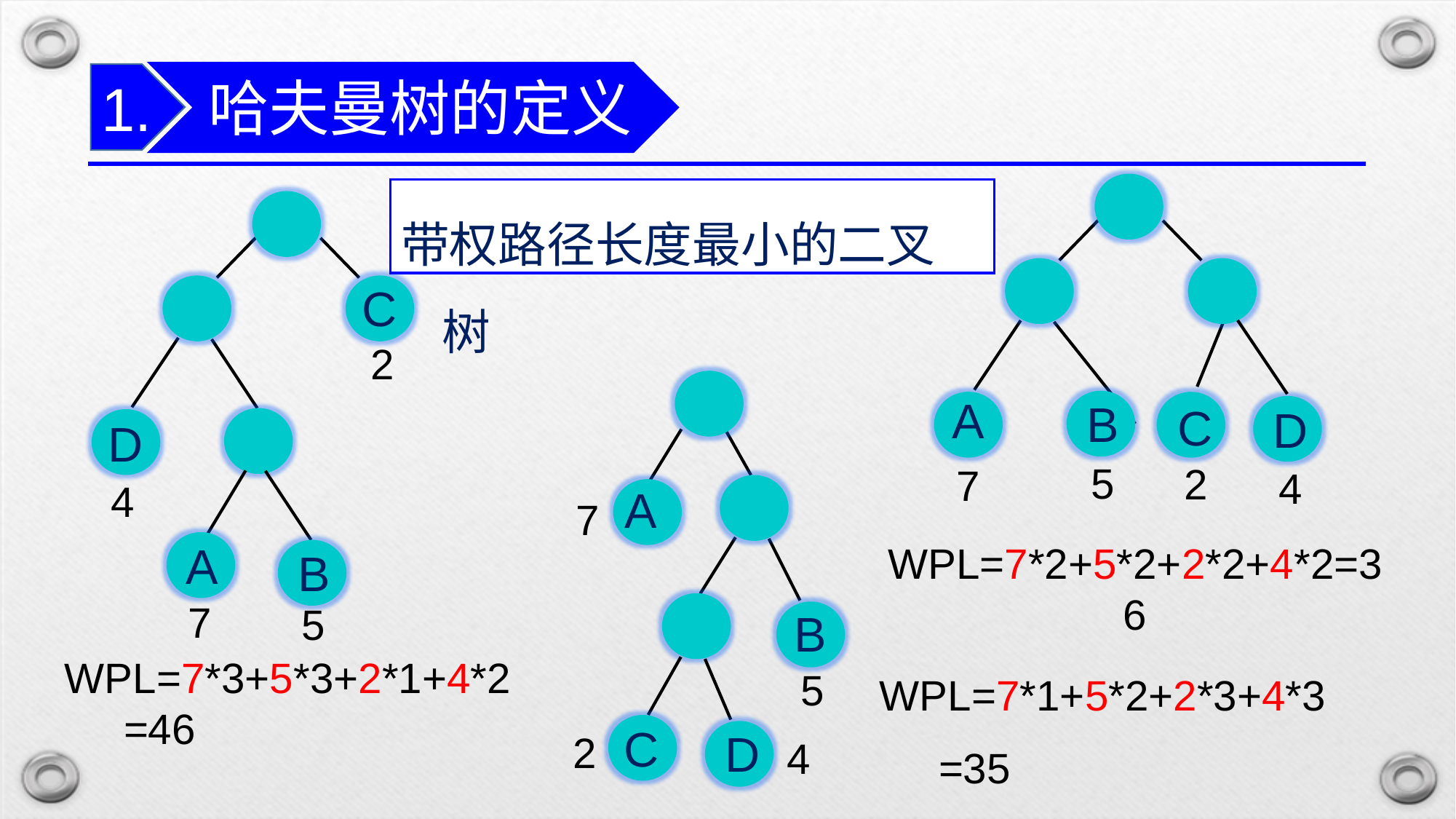

哈夫曼树的定义

1.

A

B

C
D
带权路径长度最小的二叉树

C

D

A

B

2

A

C

D

5
2
7
4
4
7
WPL=7*2+5*2+2*2+4*2=36
7
5
B
WPL=7*3+5*3+2*1+4*2          =46
5
WPL=7*1+5*2+2*3+4*3
        =35
2
4